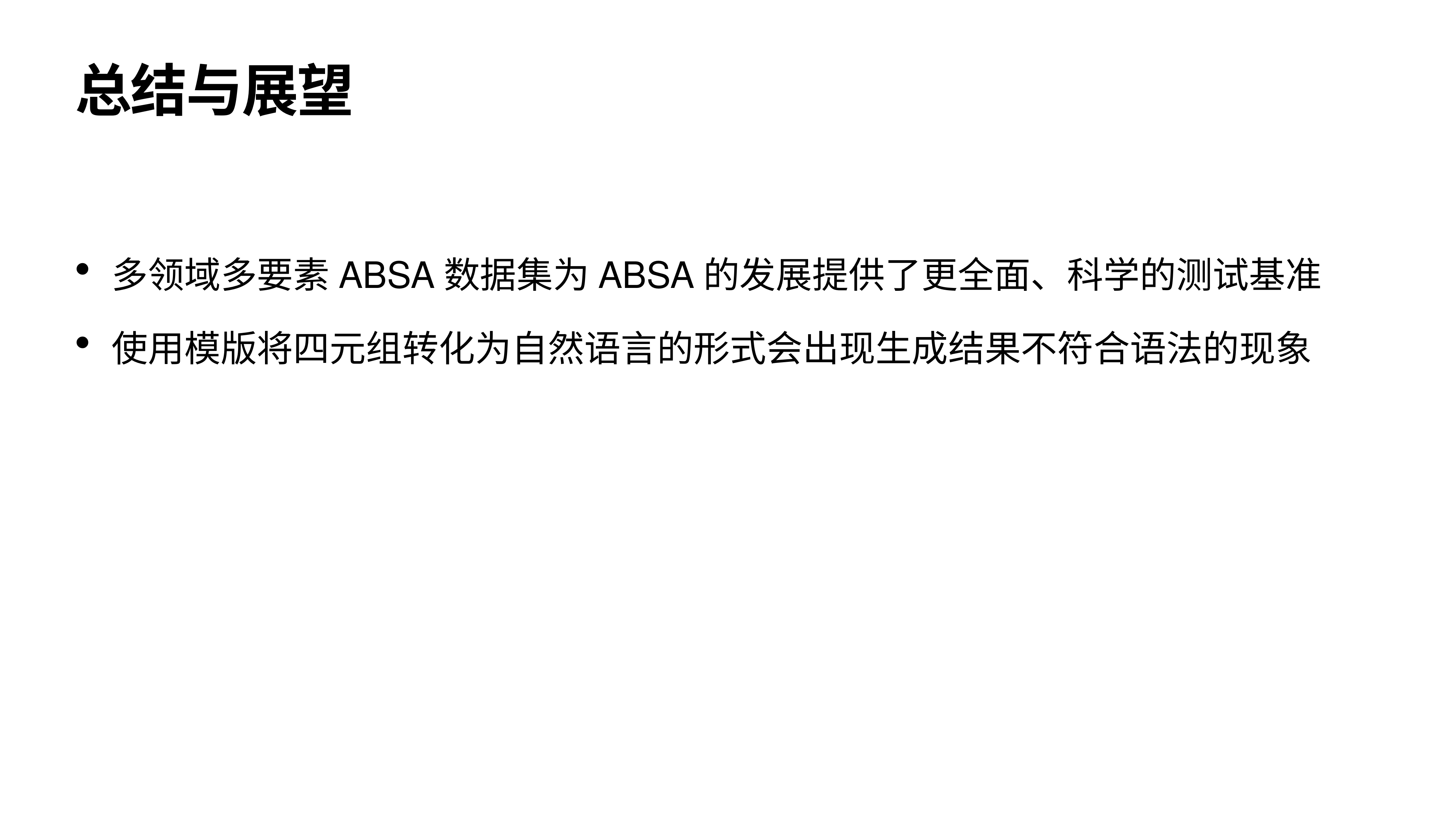

# 总结与展望

多领域多要素ABSA数据集为ABSA的发展提供了更全面、科学的测试基准
使用模版将四元组转化为自然语言的形式会出现生成结果不符合语法的现象